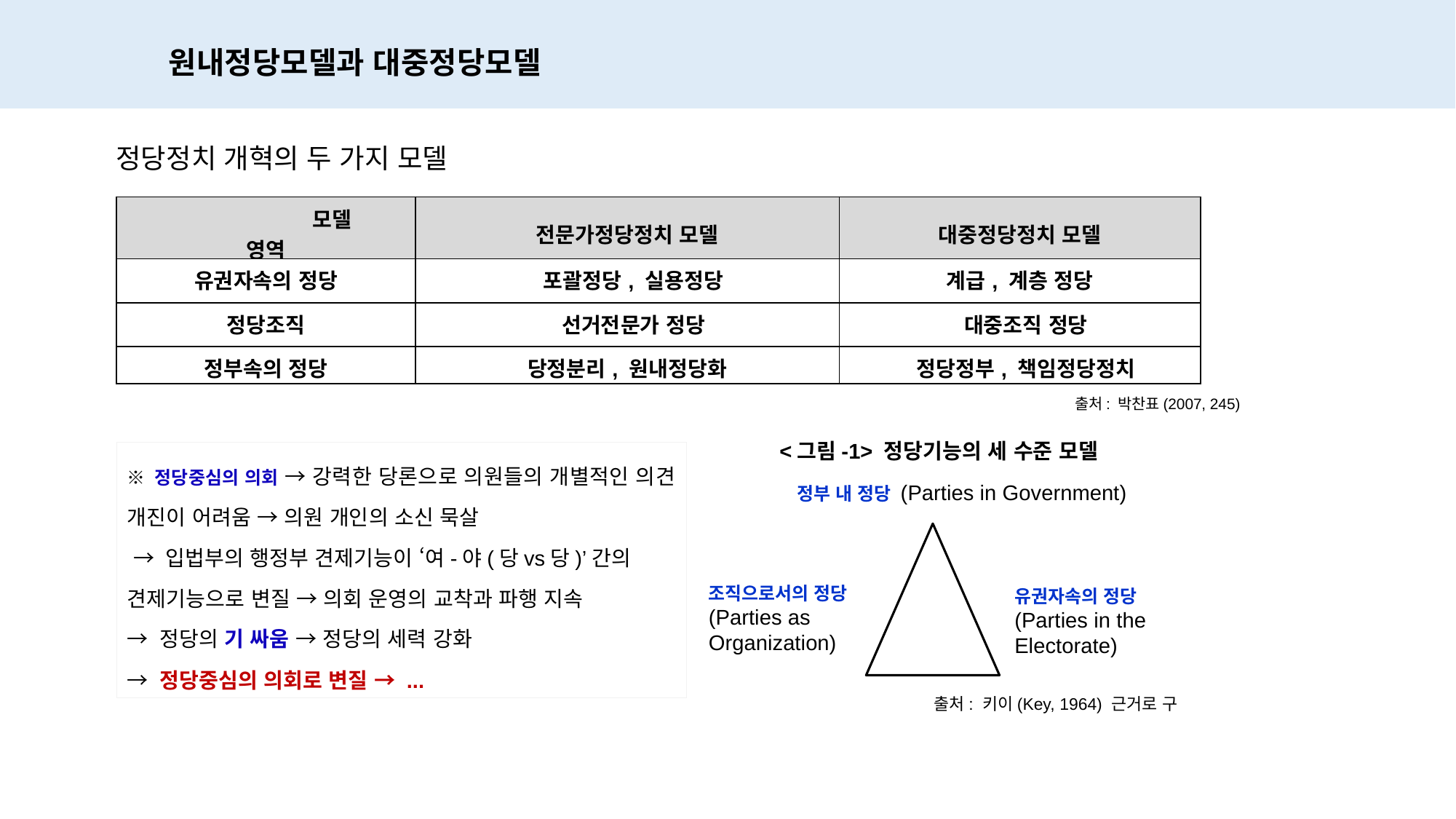

원내정당모델과 대중정당모델
정당정치 개혁의 두 가지 모델
| 모델 영역 | 전문가정당정치 모델 | 대중정당정치 모델 |
| --- | --- | --- |
| 유권자속의 정당 | 포괄정당, 실용정당 | 계급, 계층 정당 |
| 정당조직 | 선거전문가 정당 | 대중조직 정당 |
| 정부속의 정당 | 당정분리, 원내정당화 | 정당정부, 책임정당정치 |
출처: 박찬표(2007, 245)
<그림-1> 정당기능의 세 수준 모델
※ 정당중심의 의회 → 강력한 당론으로 의원들의 개별적인 의견 개진이 어려움 → 의원 개인의 소신 묵살
 → 입법부의 행정부 견제기능이 ‘여-야(당vs당)’간의
견제기능으로 변질 → 의회 운영의 교착과 파행 지속
→ 정당의 기 싸움 → 정당의 세력 강화
→ 정당중심의 의회로 변질 → ...
정부 내 정당 (Parties in Government)

조직으로서의 정당
(Parties as Organization)
유권자속의 정당
(Parties in the Electorate)
출처: 키이(Key, 1964) 근거로 구